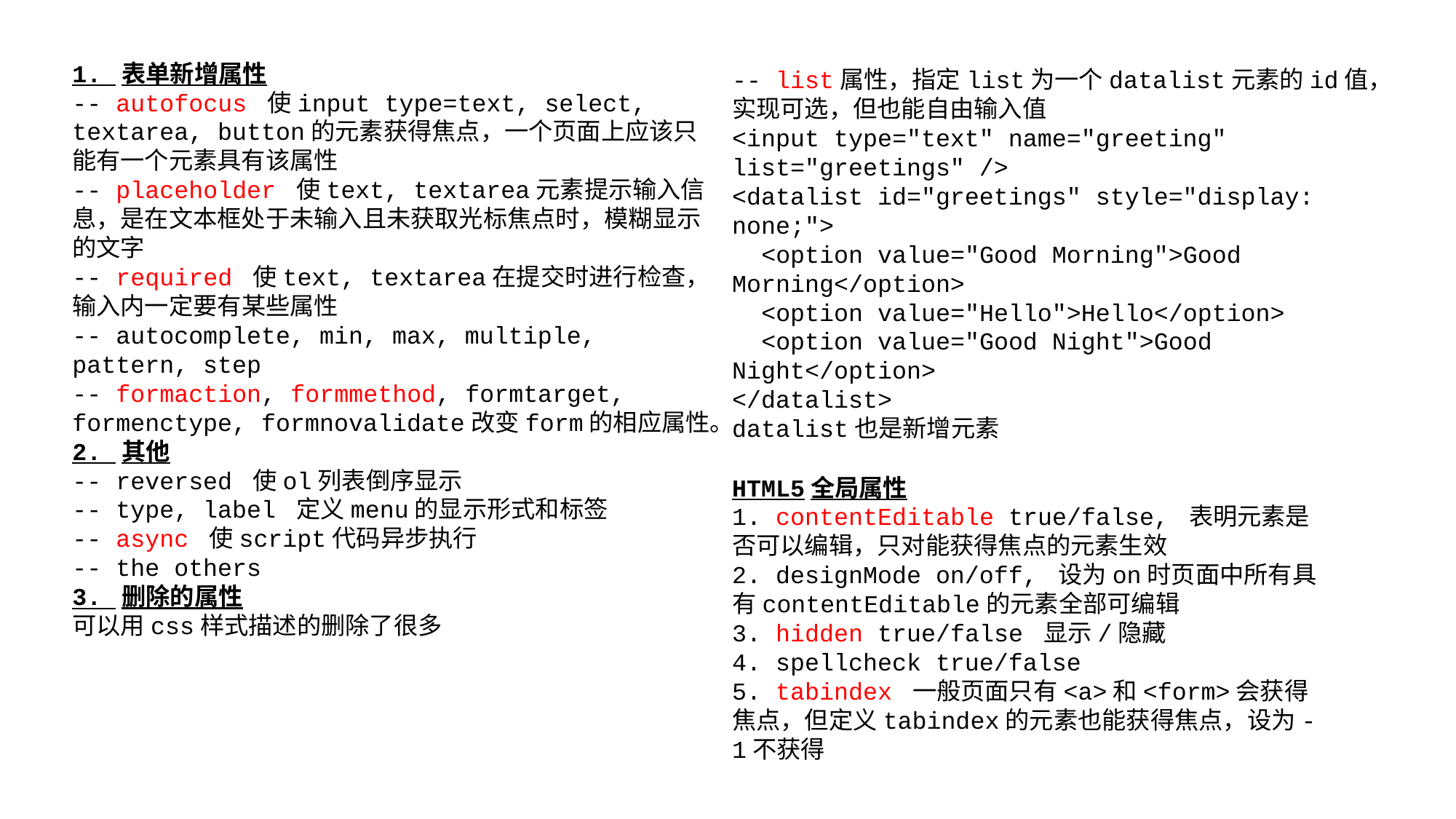

1. 表单新增属性
-- autofocus 使input type=text, select, textarea, button的元素获得焦点，一个页面上应该只能有一个元素具有该属性
-- placeholder 使text, textarea元素提示输入信息，是在文本框处于未输入且未获取光标焦点时，模糊显示的文字
-- required 使text, textarea在提交时进行检查，输入内一定要有某些属性
-- autocomplete, min, max, multiple, pattern, step
-- formaction, formmethod, formtarget, formenctype, formnovalidate改变form的相应属性。
2. 其他
-- reversed 使ol列表倒序显示
-- type, label 定义menu的显示形式和标签
-- async 使script代码异步执行
-- the others
3. 删除的属性
可以用css样式描述的删除了很多
-- list属性，指定list为一个datalist元素的id值，实现可选，但也能自由输入值
<input type="text" name="greeting" list="greetings" />
<datalist id="greetings" style="display: none;">
  <option value="Good Morning">Good Morning</option>
  <option value="Hello">Hello</option>
  <option value="Good Night">Good Night</option>
</datalist>
datalist也是新增元素
HTML5全局属性
1. contentEditable true/false, 表明元素是否可以编辑，只对能获得焦点的元素生效
2. designMode on/off, 设为on时页面中所有具有contentEditable的元素全部可编辑
3. hidden true/false 显示/隐藏
4. spellcheck true/false
5. tabindex 一般页面只有<a>和<form>会获得焦点，但定义tabindex的元素也能获得焦点，设为-1不获得